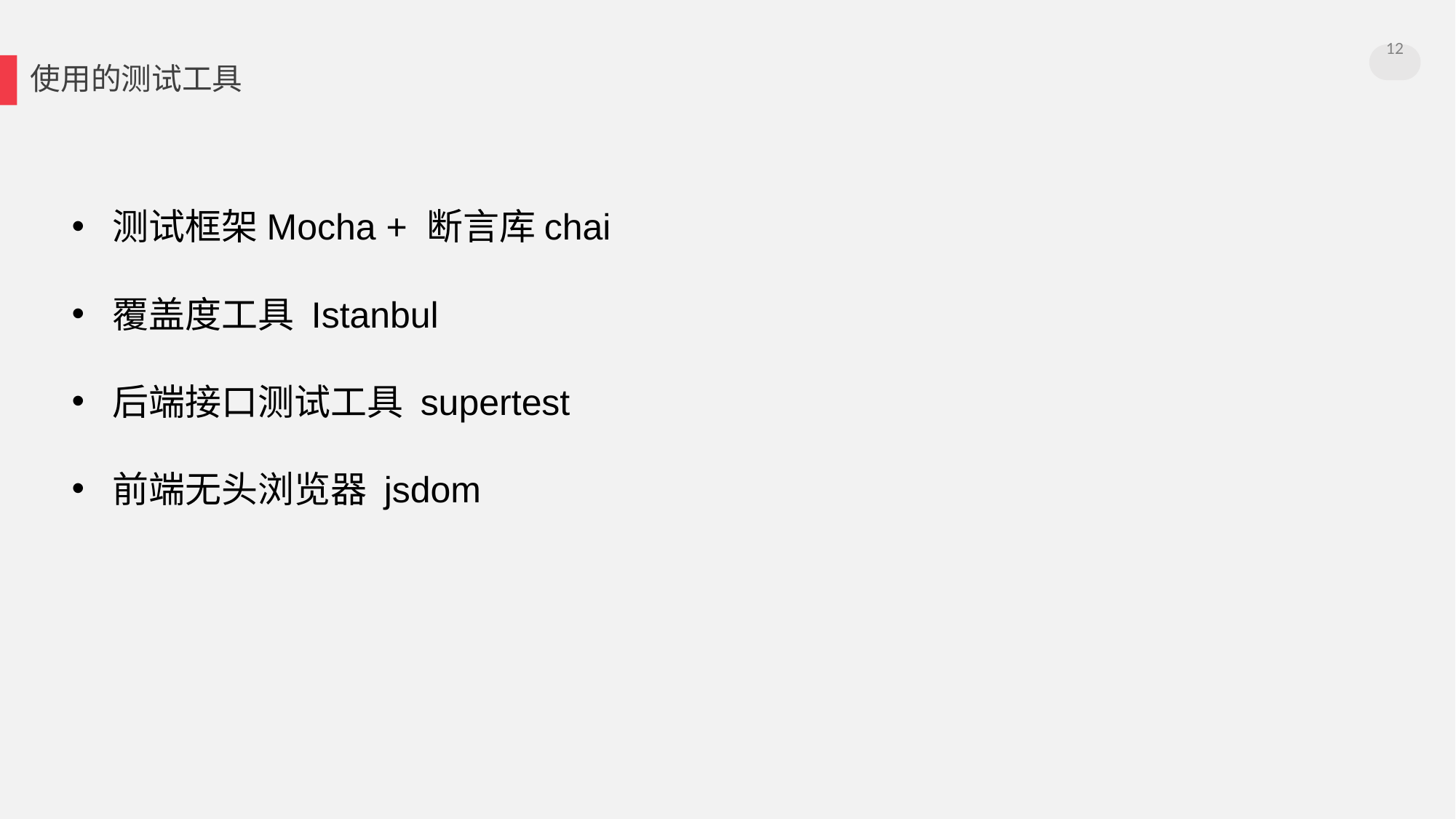

12
使用的测试工具
测试框架Mocha + 断言库chai
覆盖度工具 Istanbul
后端接口测试工具 supertest
前端无头浏览器 jsdom